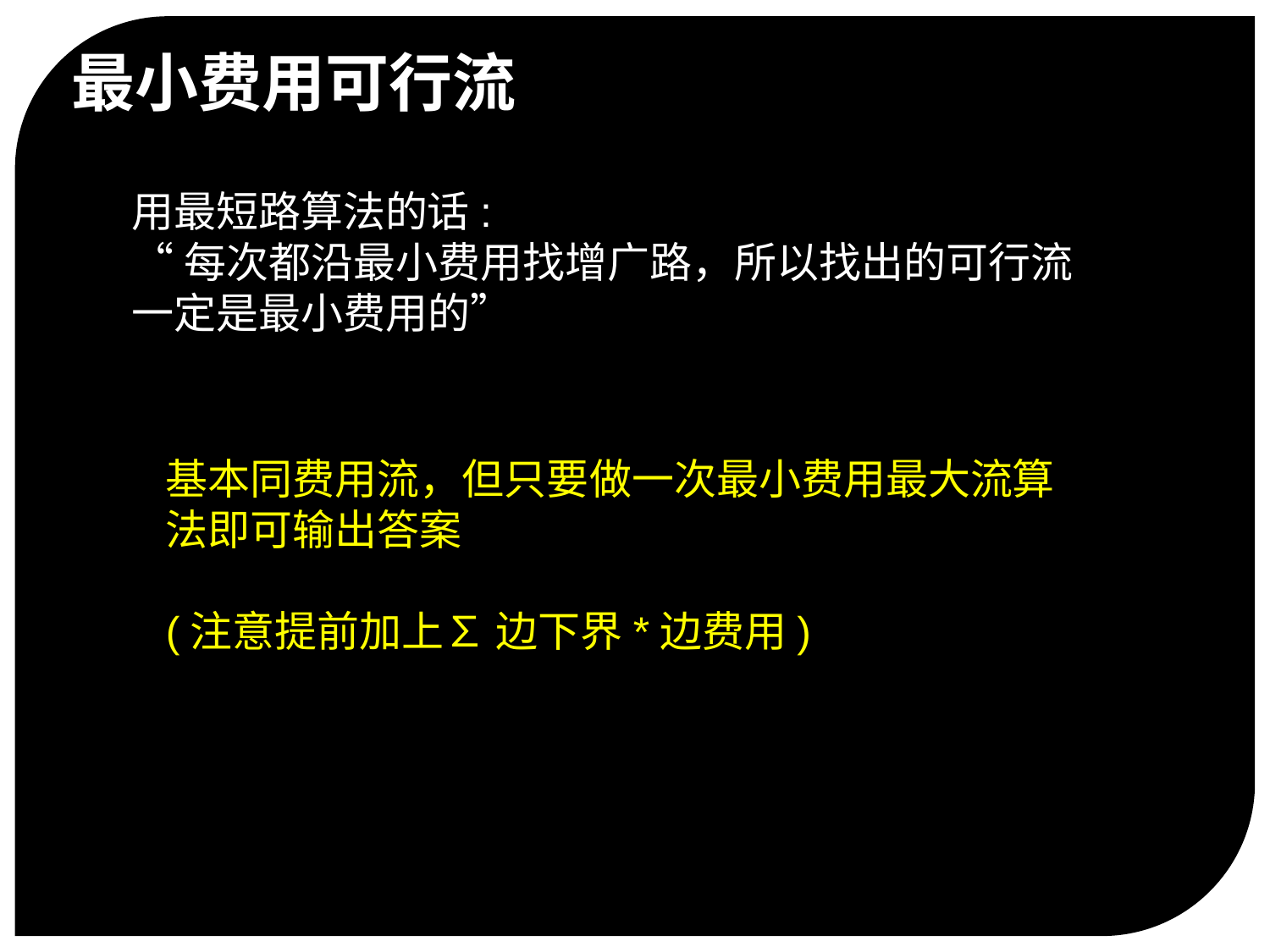

最小费用可行流
用最短路算法的话:
“每次都沿最小费用找增广路，所以找出的可行流
一定是最小费用的”
基本同费用流，但只要做一次最小费用最大流算
法即可输出答案

(注意提前加上∑ 边下界*边费用)